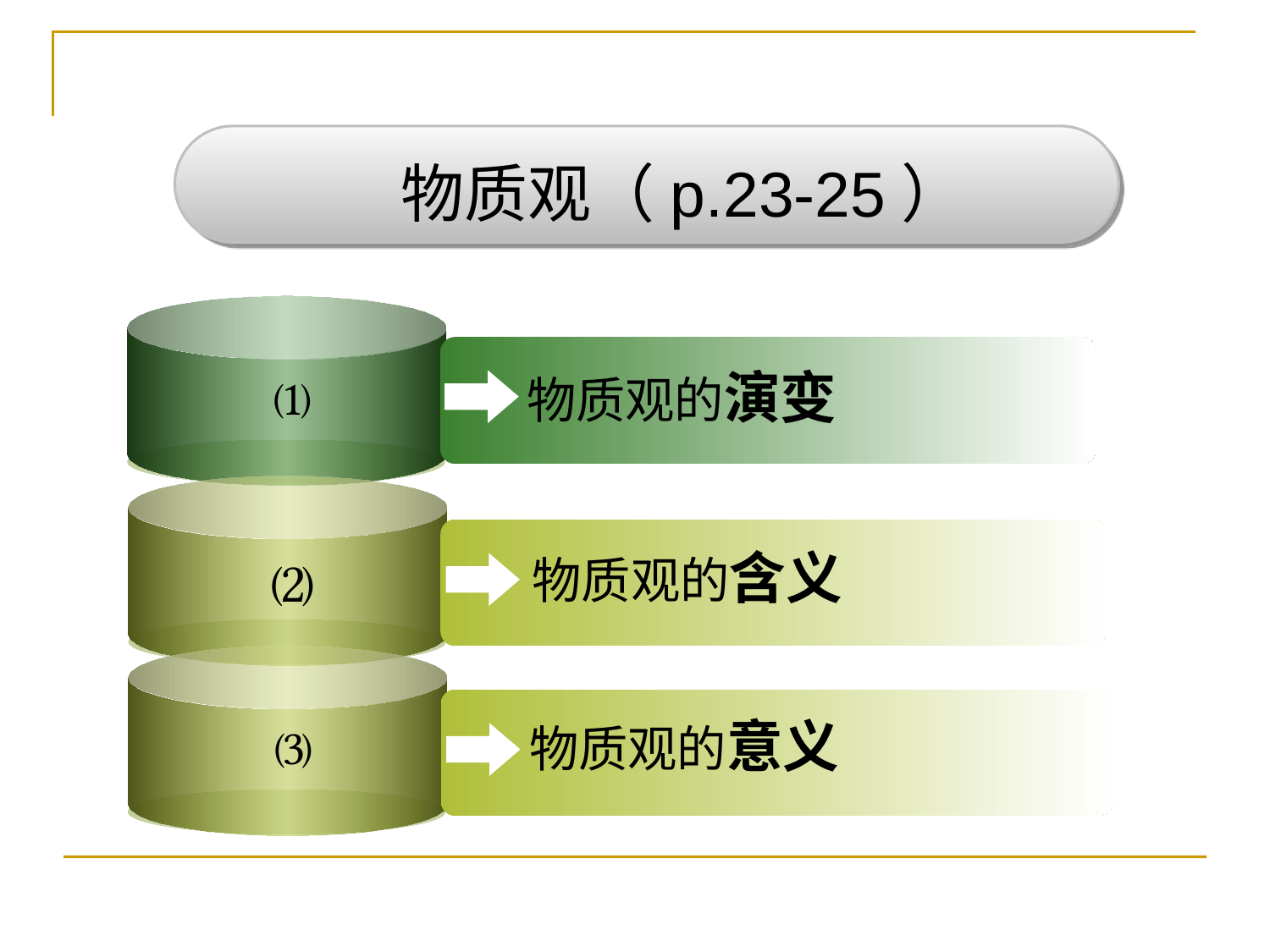

物质观（p.23-25）

物质观的演变
 ⑴

物质观的含义
 ⑵

物质观的意义
 ⑶